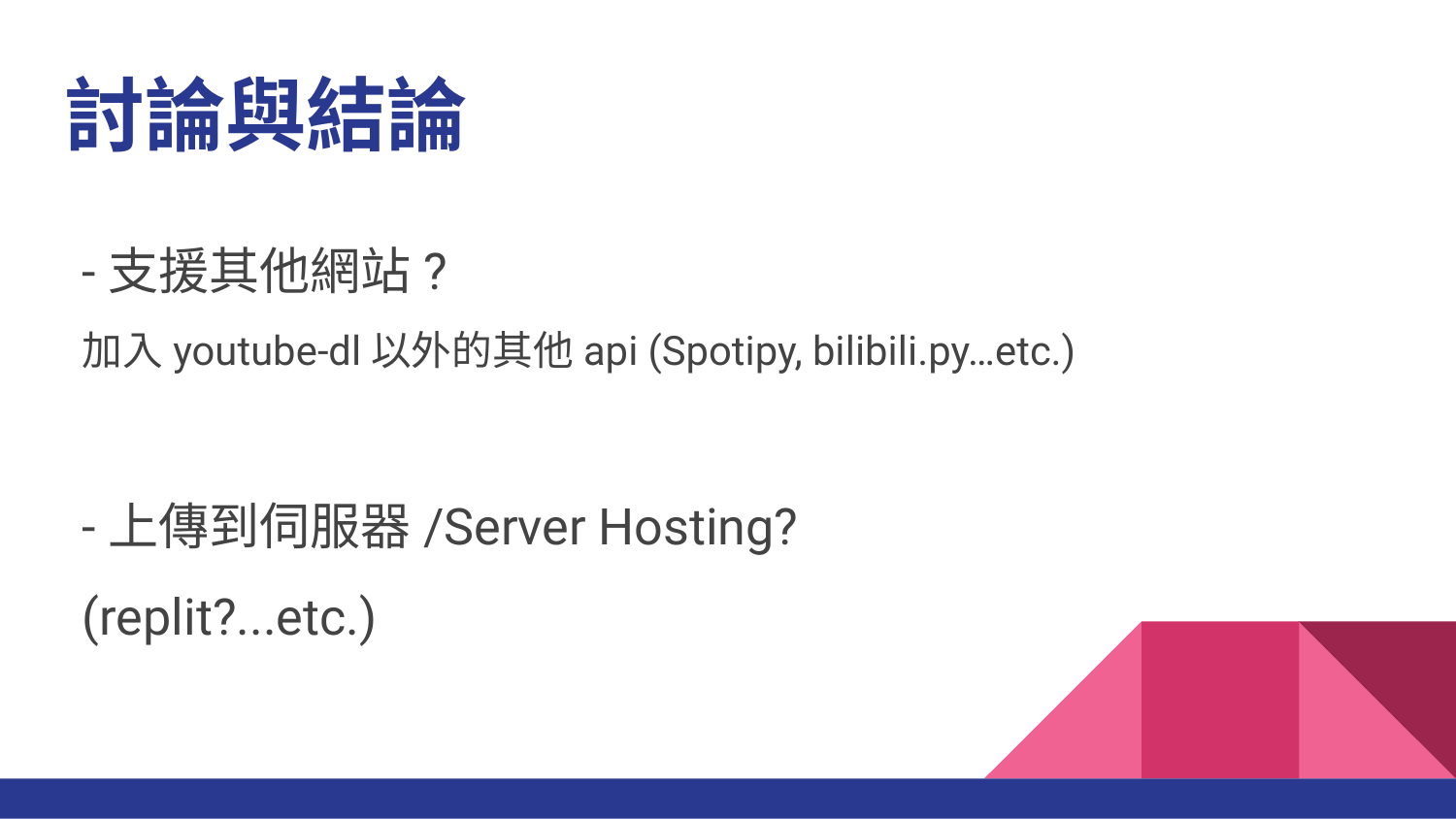

# 討論與結論
-支援其他網站?
加入youtube-dl以外的其他api (Spotipy, bilibili.py…etc.)

-上傳到伺服器/Server Hosting?
(replit?...etc.)